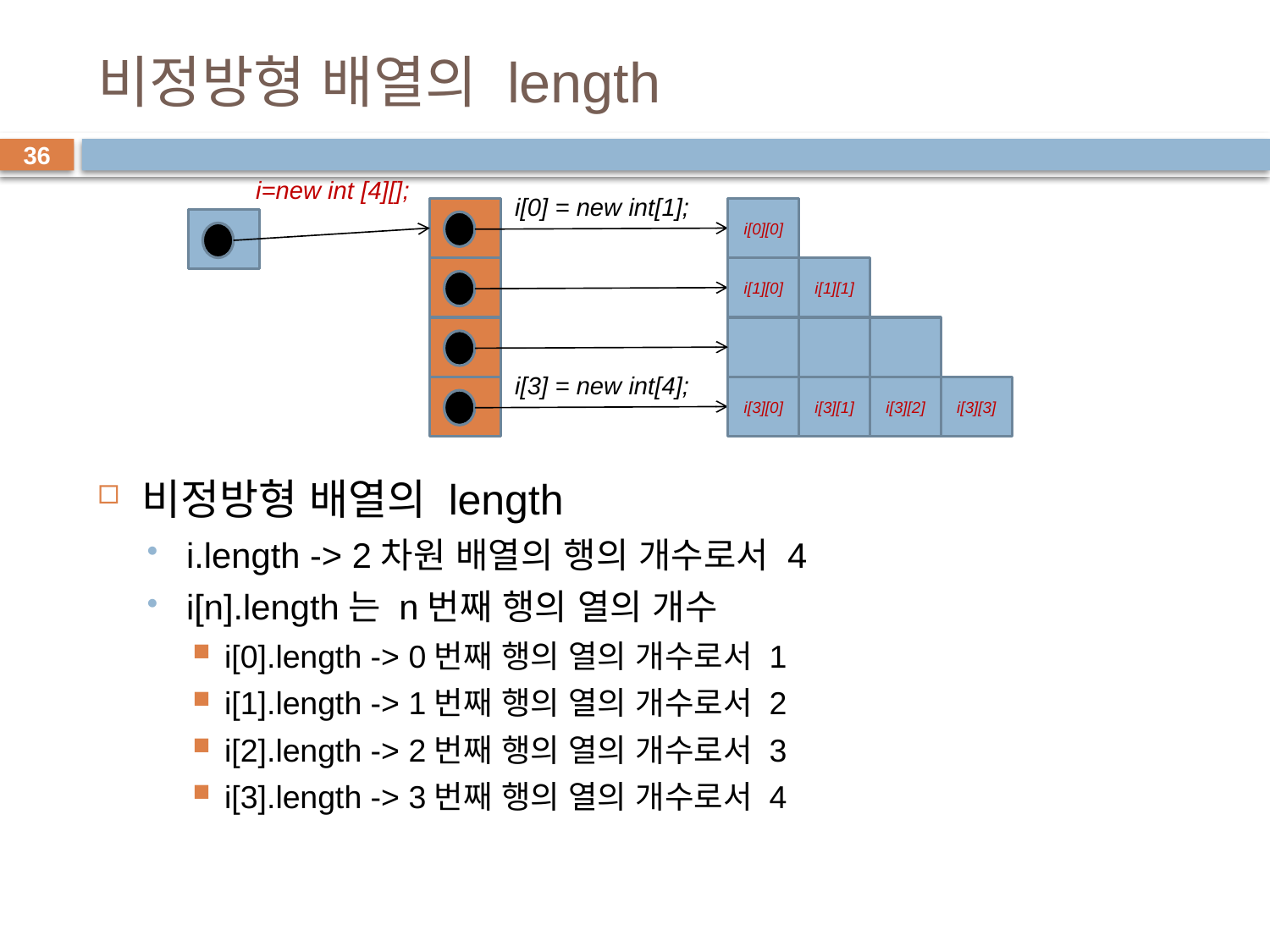

# 비정방형 배열의 length
36
i=new int [4][];
i[0] = new int[1];

i[0][0]

i[1][0]
i[1][1]

i[3] = new int[4];

i[3][0]
i[3][1]
i[3][2]
i[3][3]

비정방형 배열의 length
i.length -> 2차원 배열의 행의 개수로서 4
i[n].length는 n번째 행의 열의 개수
i[0].length -> 0번째 행의 열의 개수로서 1
i[1].length -> 1번째 행의 열의 개수로서 2
i[2].length -> 2번째 행의 열의 개수로서 3
i[3].length -> 3번째 행의 열의 개수로서 4